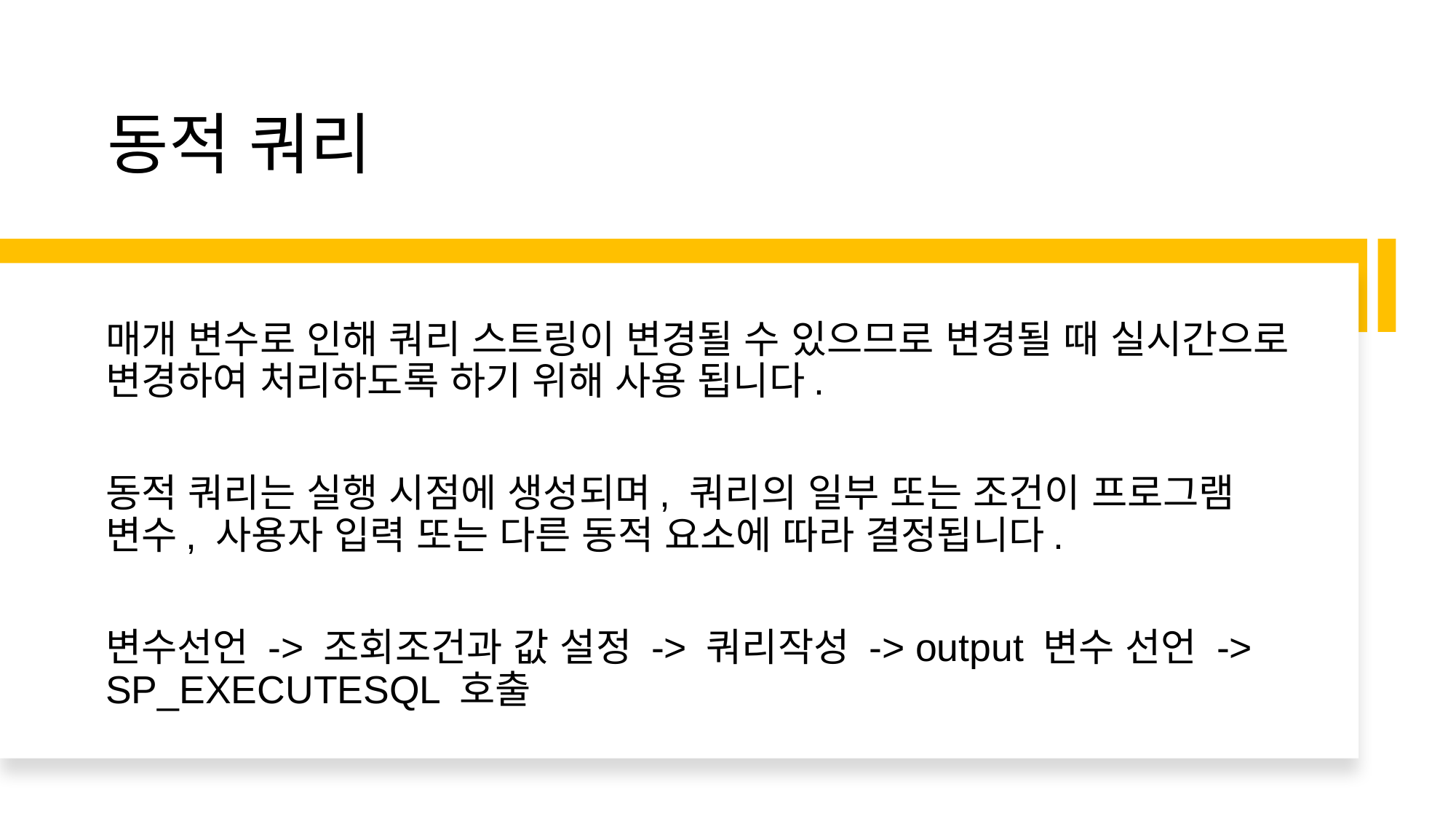

# 동적 쿼리
매개 변수로 인해 쿼리 스트링이 변경될 수 있으므로 변경될 때 실시간으로 변경하여 처리하도록 하기 위해 사용 됩니다.

동적 쿼리는 실행 시점에 생성되며, 쿼리의 일부 또는 조건이 프로그램 변수, 사용자 입력 또는 다른 동적 요소에 따라 결정됩니다.

변수선언 -> 조회조건과 값 설정 -> 쿼리작성 -> output 변수 선언 -> SP_EXECUTESQL 호출